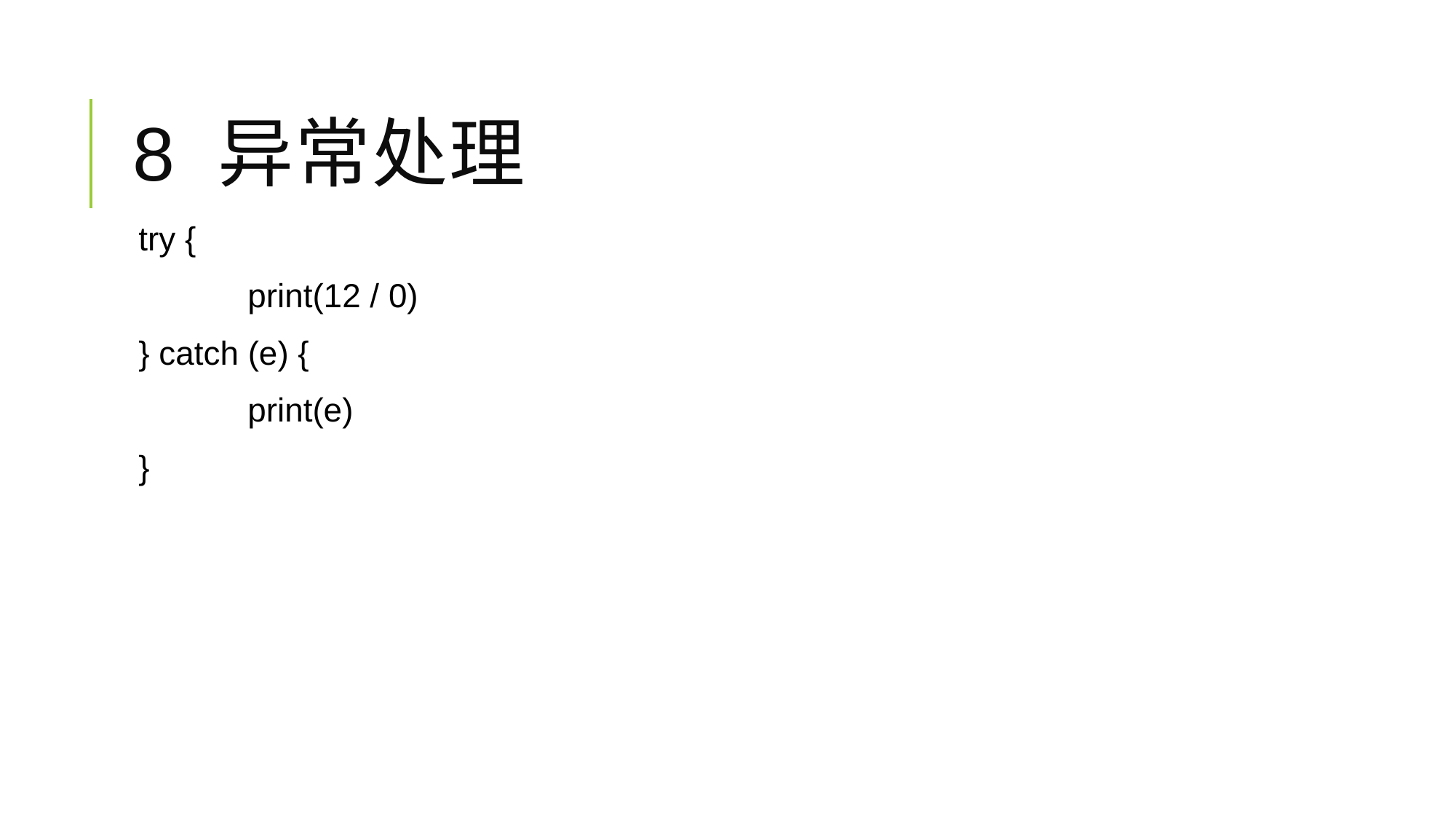

# 8 异常处理
try {
	print(12 / 0)
} catch (e) {
	print(e)
}